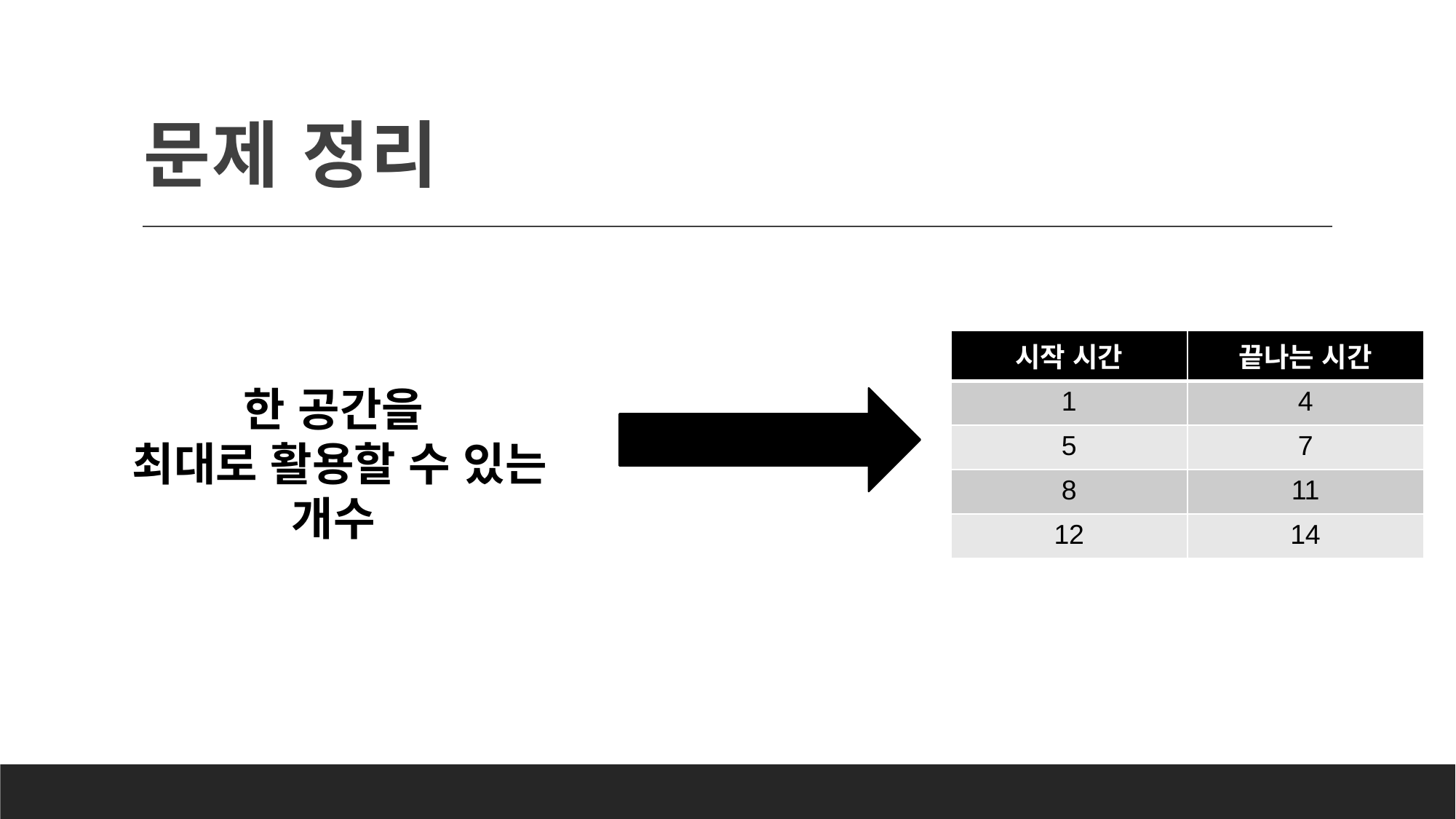

# 문제 정리
| 시작 시간 | 끝나는 시간 |
| --- | --- |
| 1 | 4 |
| 5 | 7 |
| 8 | 11 |
| 12 | 14 |
한 공간을
최대로 활용할 수 있는 개수